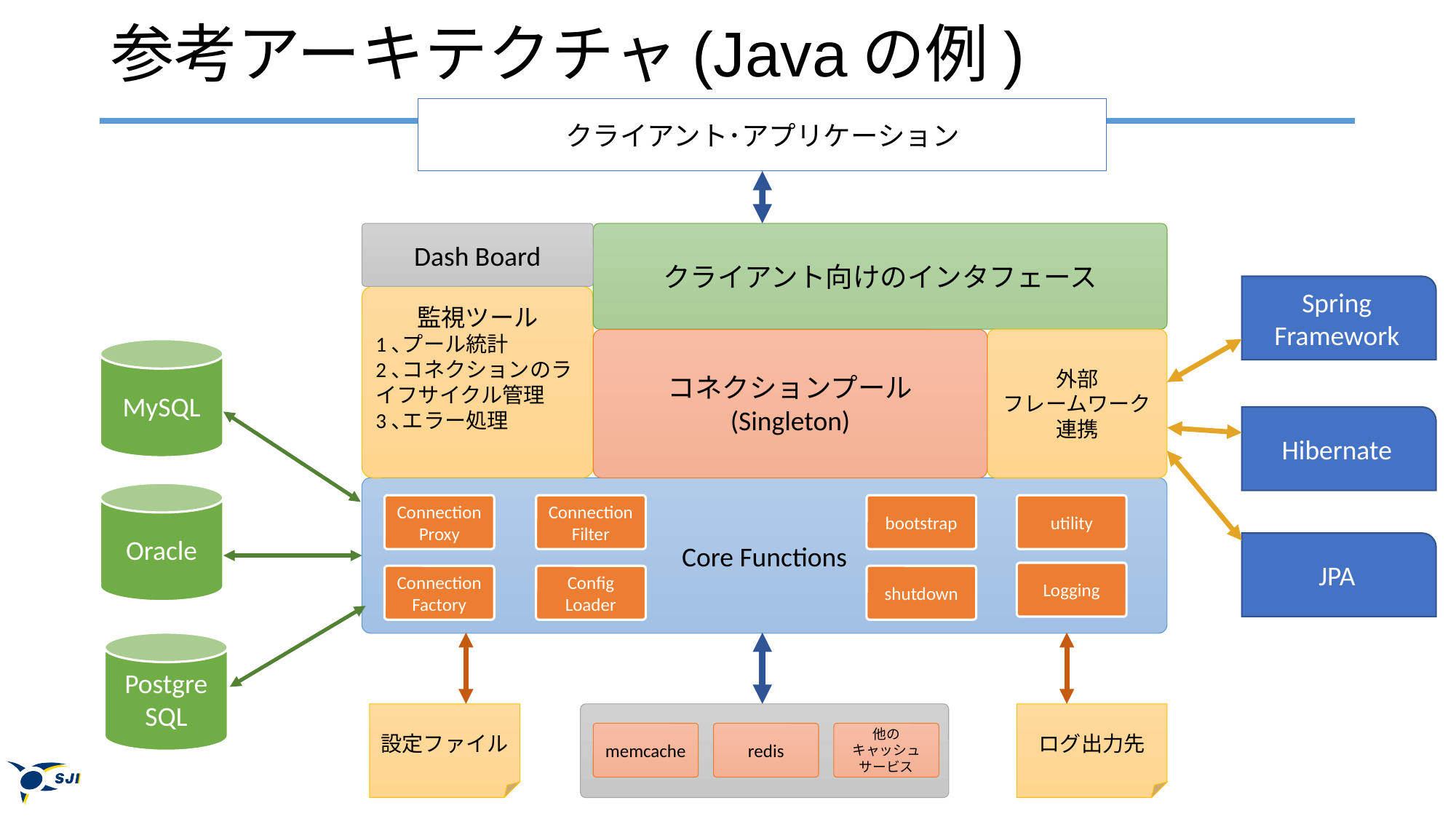

# 参考アーキテクチャ(Javaの例)
クライアント･アプリケーション
Dash Board
クライアント向けのインタフェース
Spring Framework
監視ツール
1､プール統計
2､コネクションのライフサイクル管理
3､エラー処理

外部
フレームワーク
連携
コネクションプール
(Singleton)
MySQL
Hibernate
Core Functions
Oracle
Connection
Proxy
Connection
Filter
bootstrap
utility
JPA
Logging
Connection
Factory
Config
Loader
shutdown
Postgre
SQL
設定ファイル

ログ出力先
memcache
redis
他の
キャッシュサービス